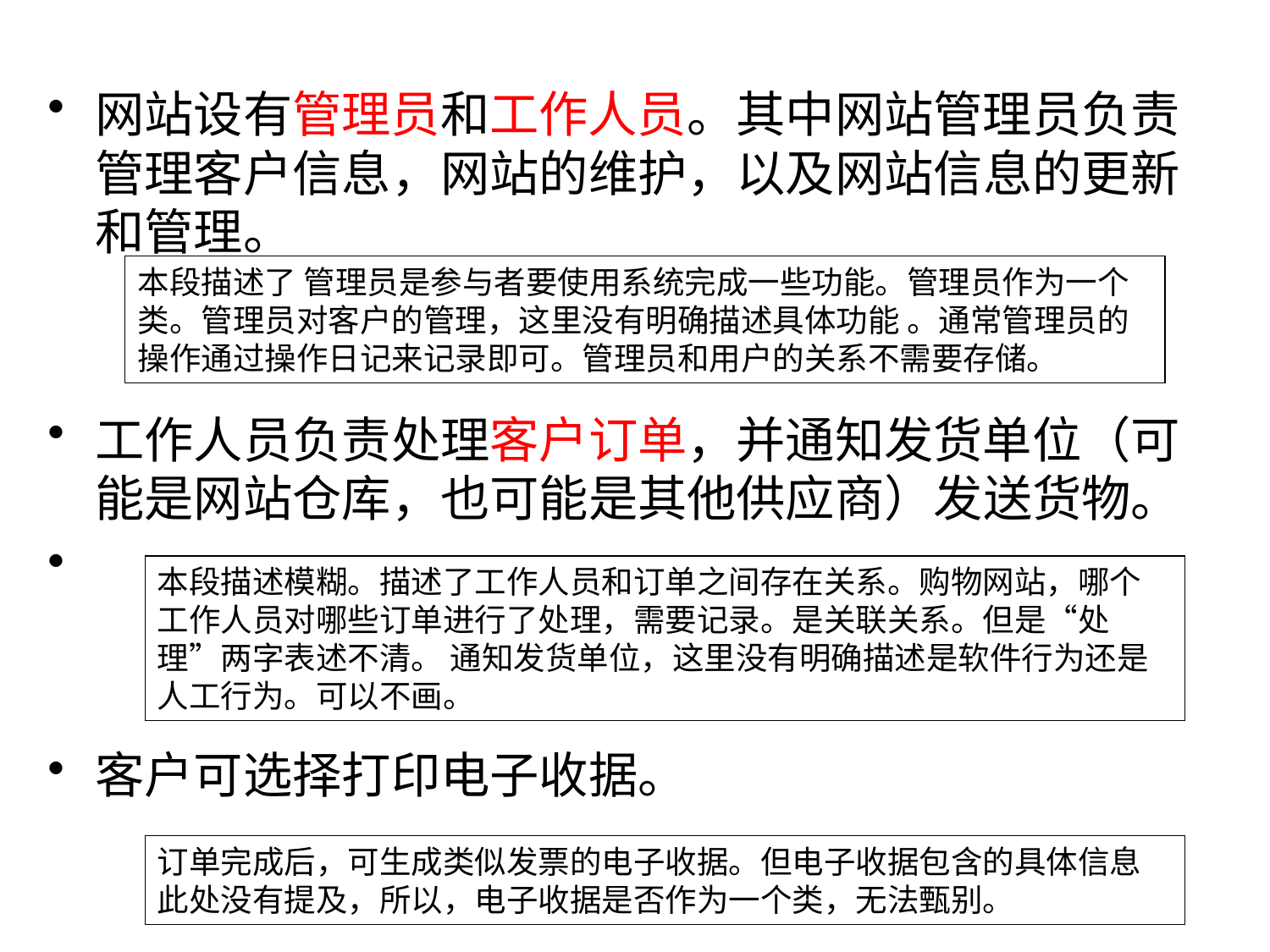

网站设有管理员和工作人员。其中网站管理员负责管理客户信息，网站的维护，以及网站信息的更新和管理。

工作人员负责处理客户订单，并通知发货单位（可能是网站仓库，也可能是其他供应商）发送货物。

客户可选择打印电子收据。

本段描述了 管理员是参与者要使用系统完成一些功能。管理员作为一个类。管理员对客户的管理，这里没有明确描述具体功能 。通常管理员的操作通过操作日记来记录即可。管理员和用户的关系不需要存储。
本段描述模糊。描述了工作人员和订单之间存在关系。购物网站，哪个工作人员对哪些订单进行了处理，需要记录。是关联关系。但是“处理”两字表述不清。 通知发货单位，这里没有明确描述是软件行为还是人工行为。可以不画。
订单完成后，可生成类似发票的电子收据。但电子收据包含的具体信息此处没有提及，所以，电子收据是否作为一个类，无法甄别。